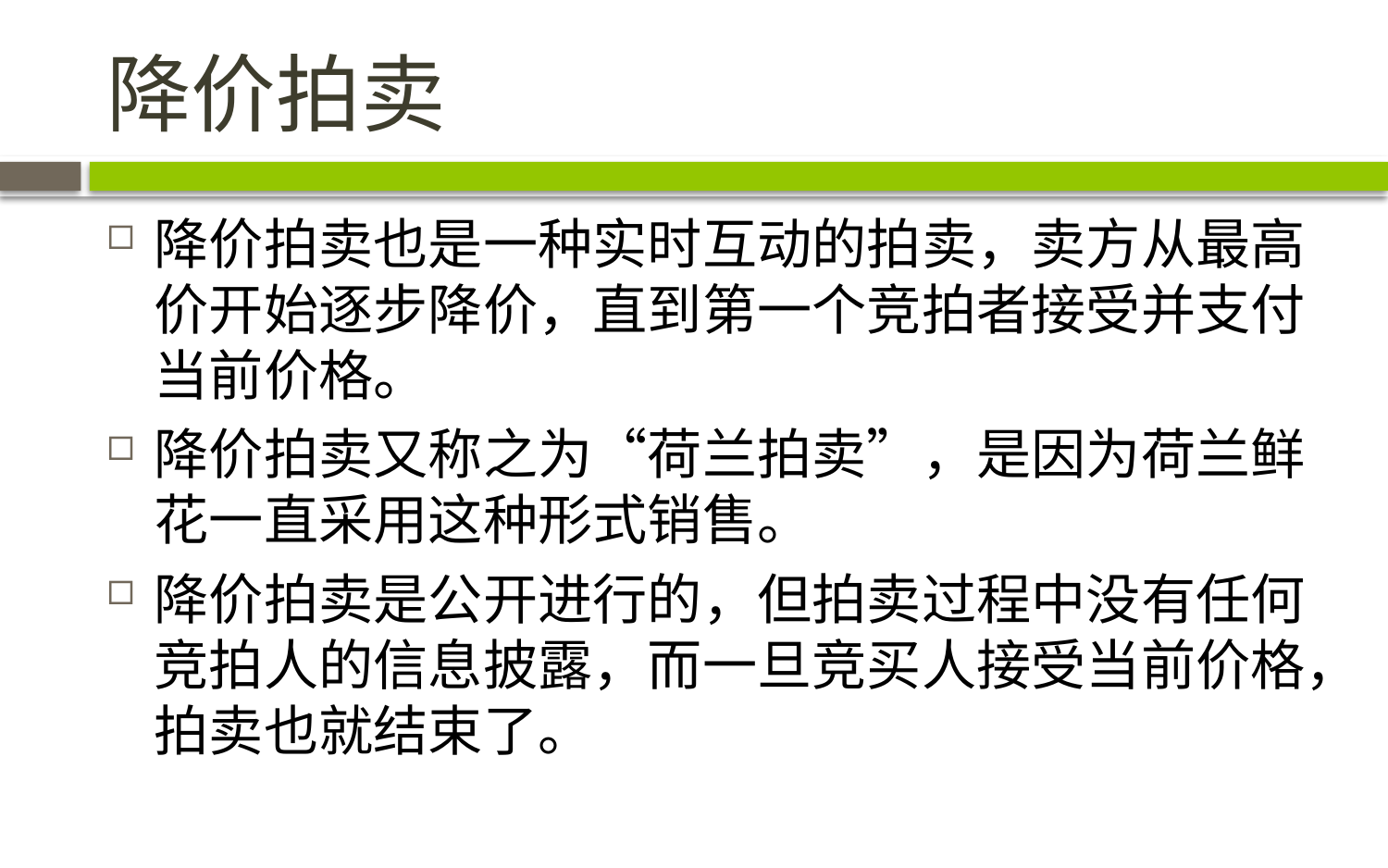

# 降价拍卖
降价拍卖也是一种实时互动的拍卖，卖方从最高价开始逐步降价，直到第一个竞拍者接受并支付当前价格。
降价拍卖又称之为“荷兰拍卖”，是因为荷兰鲜花一直采用这种形式销售。
降价拍卖是公开进行的，但拍卖过程中没有任何竞拍人的信息披露，而一旦竞买人接受当前价格，拍卖也就结束了。